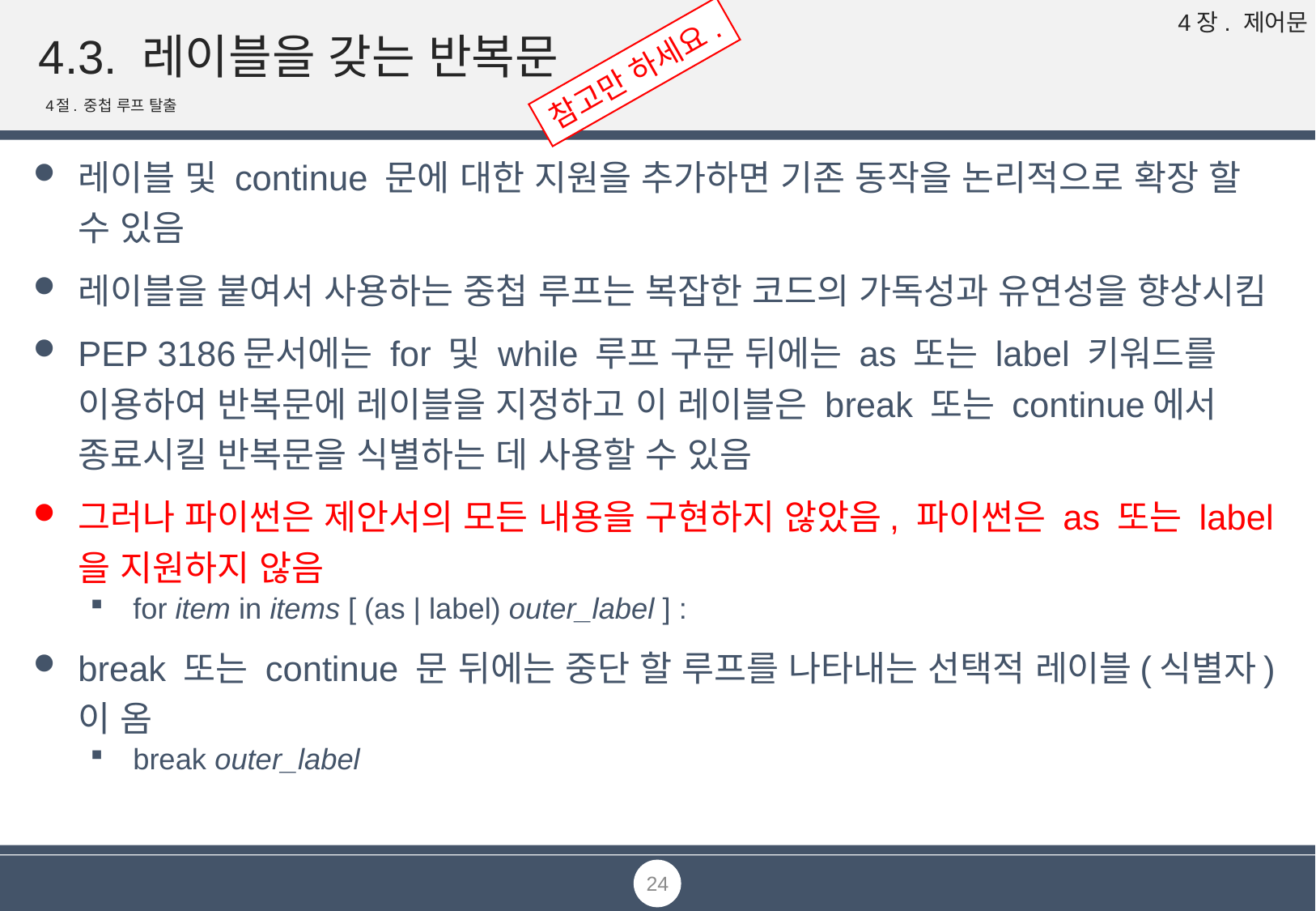

# 4.3. 레이블을 갖는 반복문
참고만 하세요.
4절. 중첩 루프 탈출
레이블 및 continue 문에 대한 지원을 추가하면 기존 동작을 논리적으로 확장 할 수 있음
레이블을 붙여서 사용하는 중첩 루프는 복잡한 코드의 가독성과 유연성을 향상시킴
PEP 3186문서에는 for 및 while 루프 구문 뒤에는 as 또는 label 키워드를 이용하여 반복문에 레이블을 지정하고 이 레이블은 break 또는 continue에서 종료시킬 반복문을 식별하는 데 사용할 수 있음
그러나 파이썬은 제안서의 모든 내용을 구현하지 않았음, 파이썬은 as 또는 label을 지원하지 않음
for item in items [ (as | label) outer_label ] :
break 또는 continue 문 뒤에는 중단 할 루프를 나타내는 선택적 레이블(식별자)이 옴
break outer_label

24